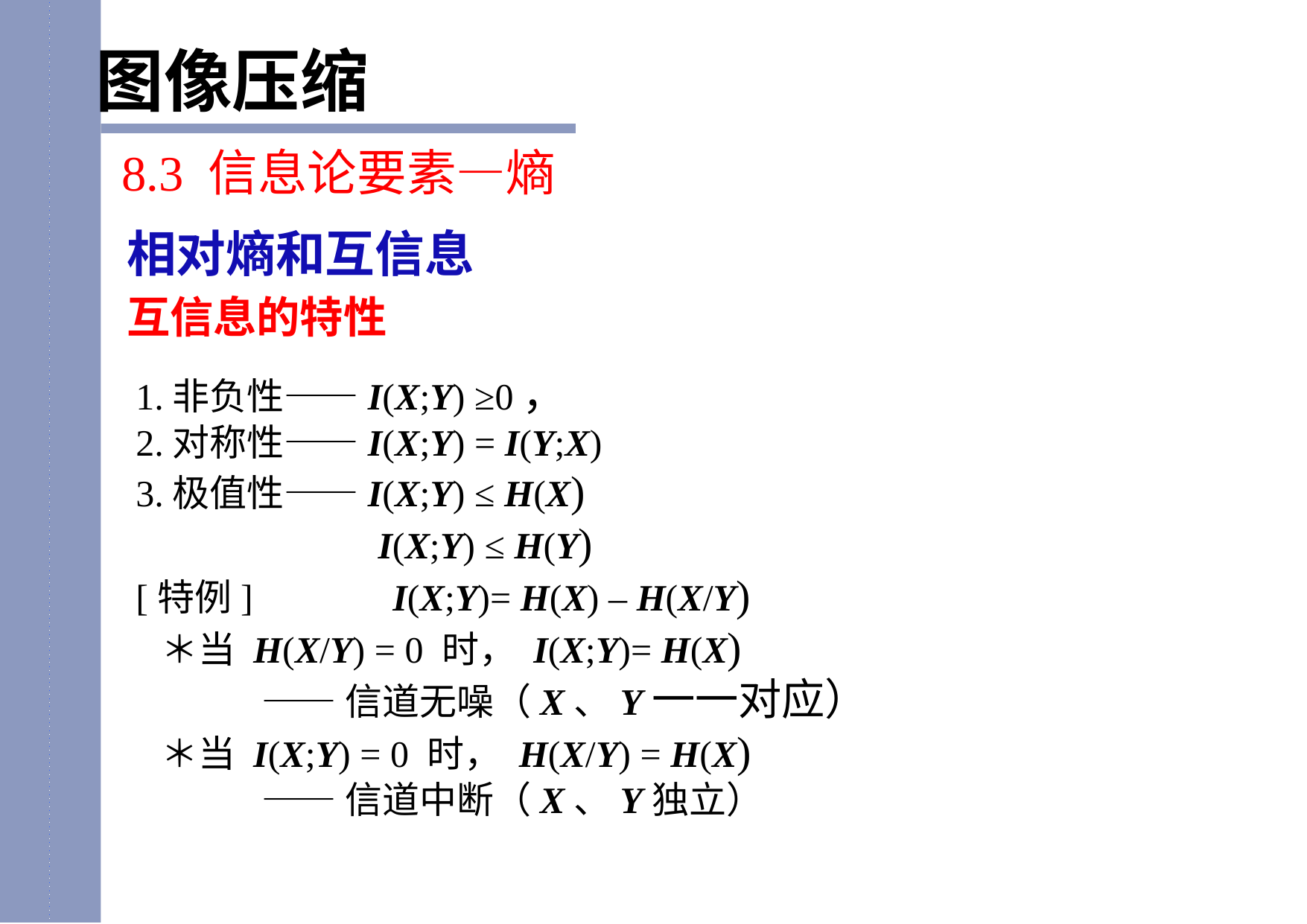

图像压缩

8.3 信息论要素—熵
相对熵和互信息
互信息的特性
1.非负性——I(X;Y) ≥0，
2.对称性——I(X;Y) = I(Y;X)
3.极值性——I(X;Y) ≤ H(X)
                          I(X;Y) ≤ H(Y)
[特例]               I(X;Y)= H(X) – H(X/Y)
  ＊当 H(X/Y) = 0 时， I(X;Y)= H(X)
               ——信道无噪（X、Y一一对应）
  ＊当 I(X;Y) = 0 时， H(X/Y) = H(X)
               ——信道中断（X、Y独立）